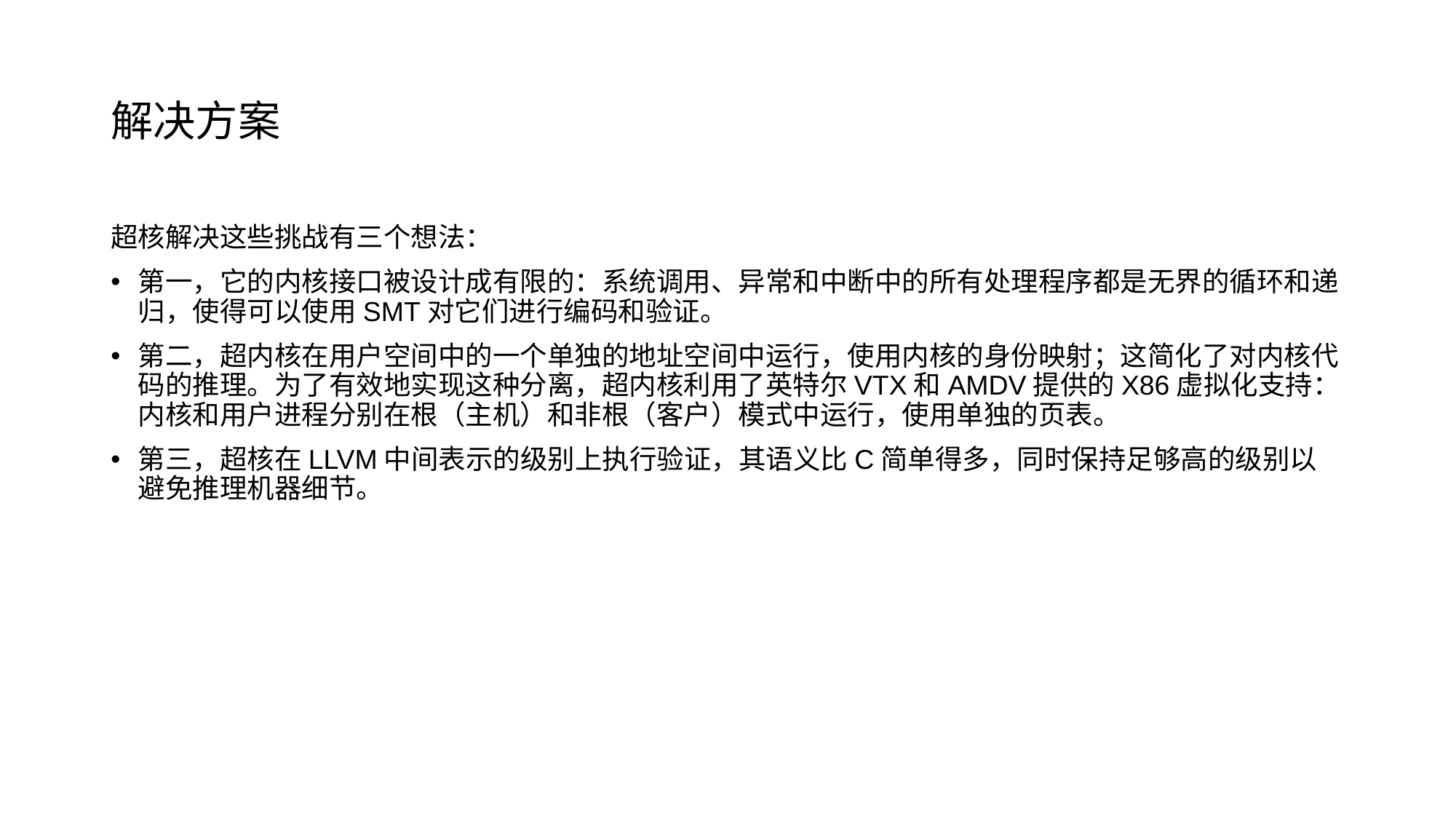

# 解决方案
超核解决这些挑战有三个想法：
第一，它的内核接口被设计成有限的：系统调用、异常和中断中的所有处理程序都是无界的循环和递归，使得可以使用SMT对它们进行编码和验证。
第二，超内核在用户空间中的一个单独的地址空间中运行，使用内核的身份映射；这简化了对内核代码的推理。为了有效地实现这种分离，超内核利用了英特尔VTX和AMDV提供的X86虚拟化支持：内核和用户进程分别在根（主机）和非根（客户）模式中运行，使用单独的页表。
第三，超核在LLVM中间表示的级别上执行验证，其语义比C简单得多，同时保持足够高的级别以避免推理机器细节。